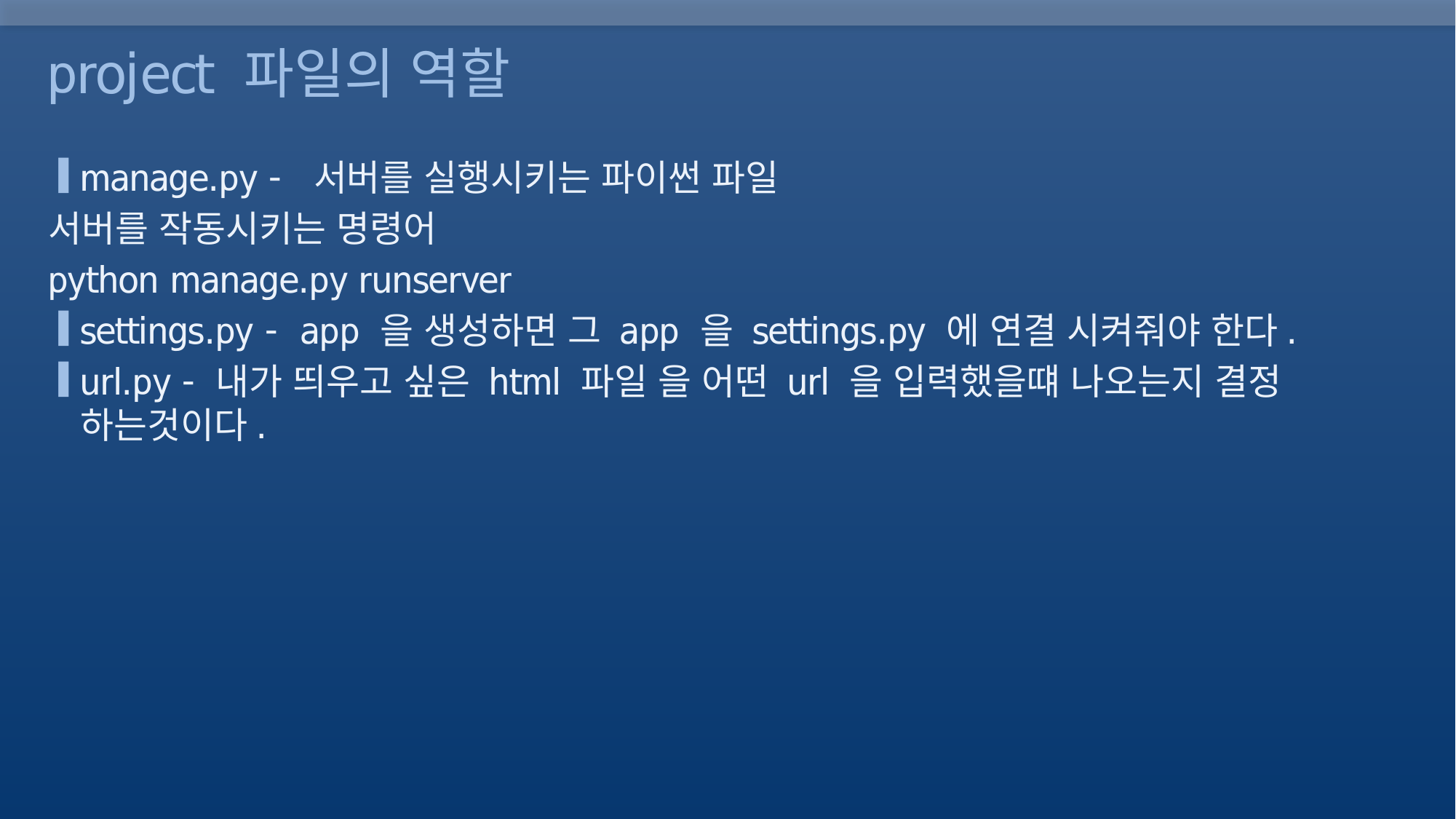

# project 파일의 역할
manage.py -  서버를 실행시키는 파이썬 파일
서버를 작동시키는 명령어
python manage.py runserver
settings.py -  app 을 생성하면 그 app 을 settings.py 에 연결 시켜줘야 한다.
url.py - 내가 띄우고 싶은 html 파일 을 어떤 url 을 입력했을떄 나오는지 결정 하는것이다.